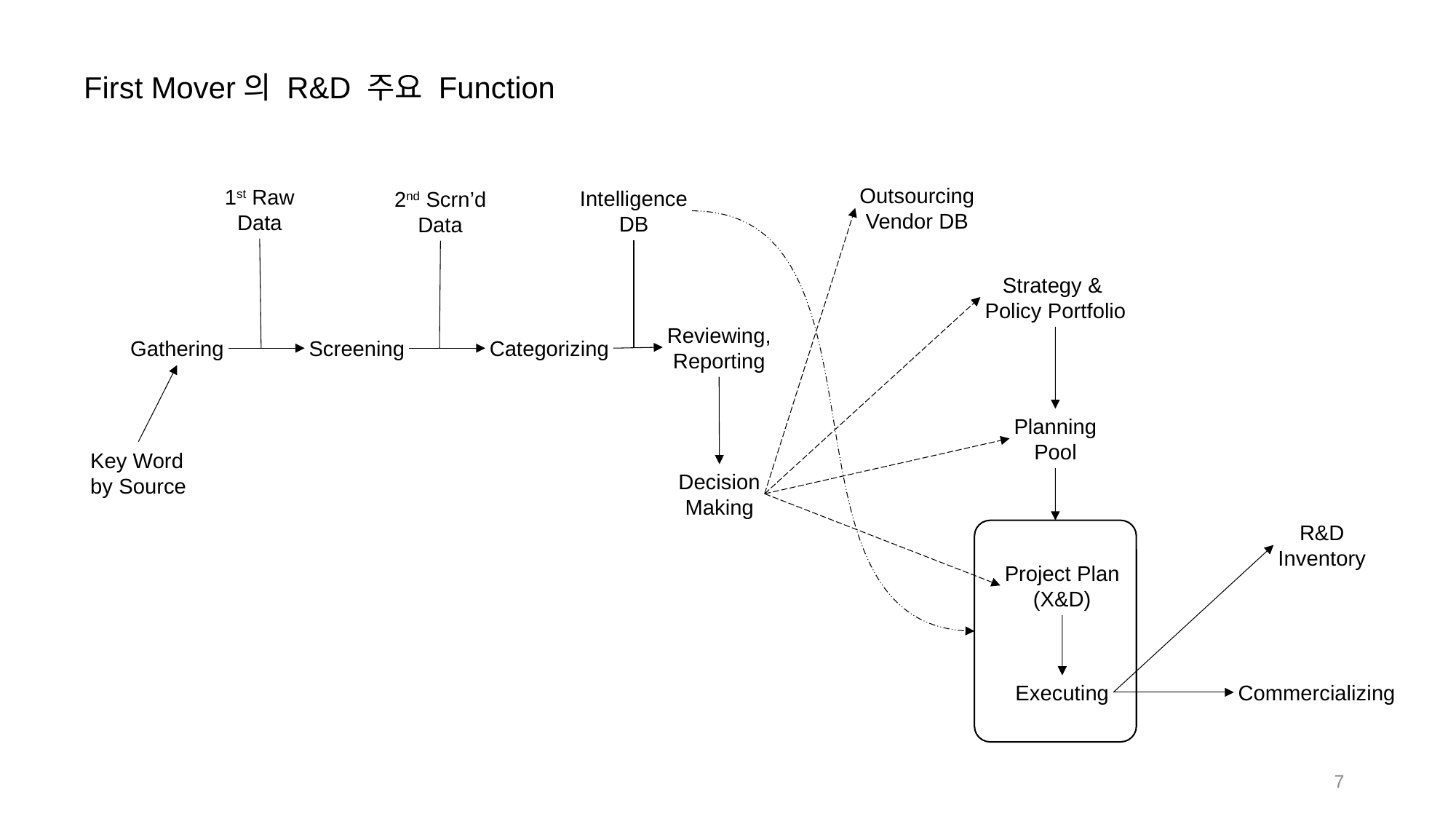

First Mover의 R&D 주요 Function
Outsourcing
Vendor DB
1st Raw
Data
Intelligence
DB
2nd Scrn’d
Data
Strategy &
Policy Portfolio
Reviewing,
Reporting
Screening
Categorizing
Gathering
Planning
Pool
Key Word
by Source
Decision
Making
R&D
Inventory

Project Plan
(X&D)
Executing
Commercializing
7